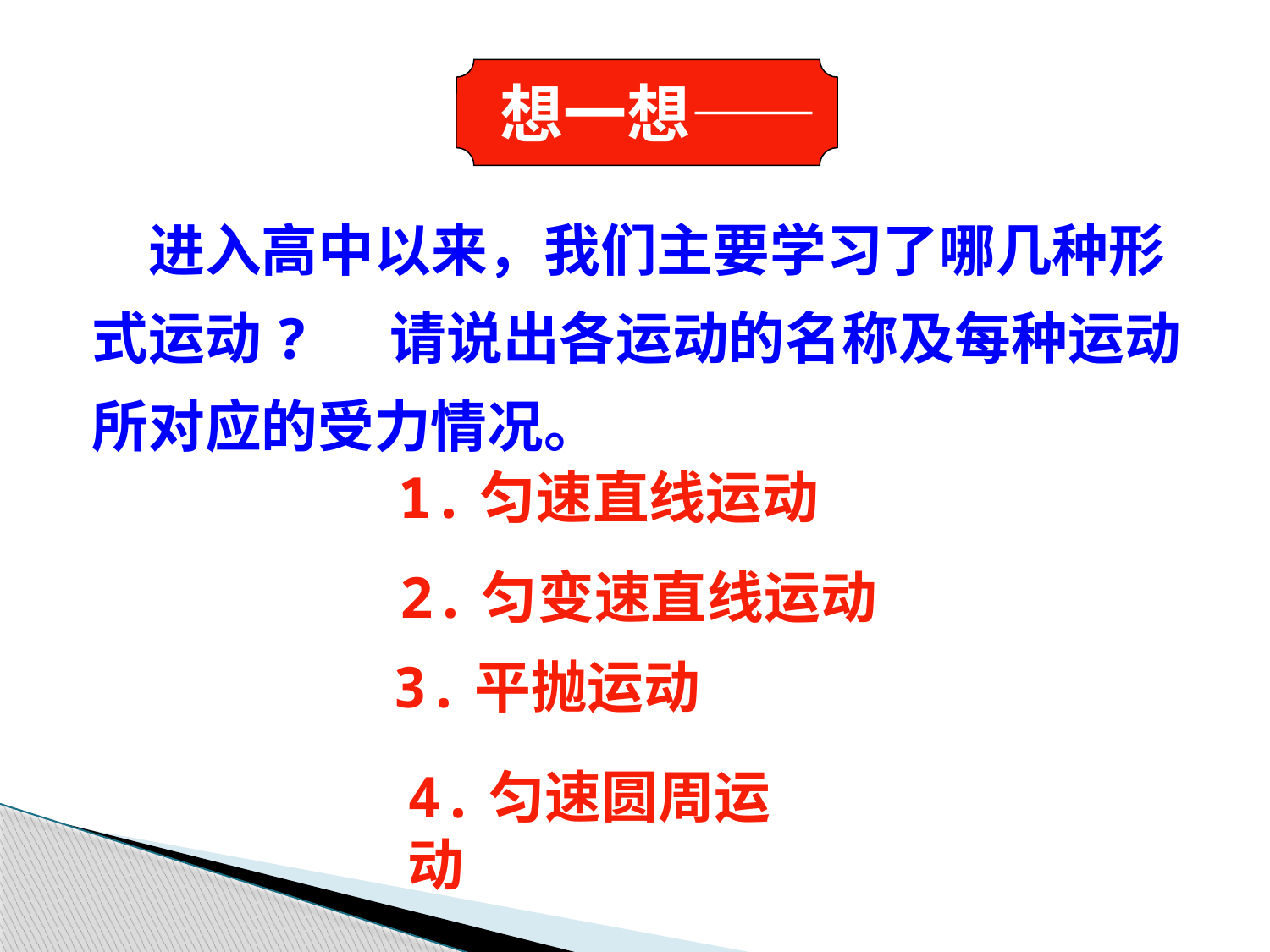

想一想——
    进入高中以来，我们主要学习了哪几种形式运动?  请说出各运动的名称及每种运动所对应的受力情况。
1.匀速直线运动
2.匀变速直线运动
3.平抛运动
4.匀速圆周运动